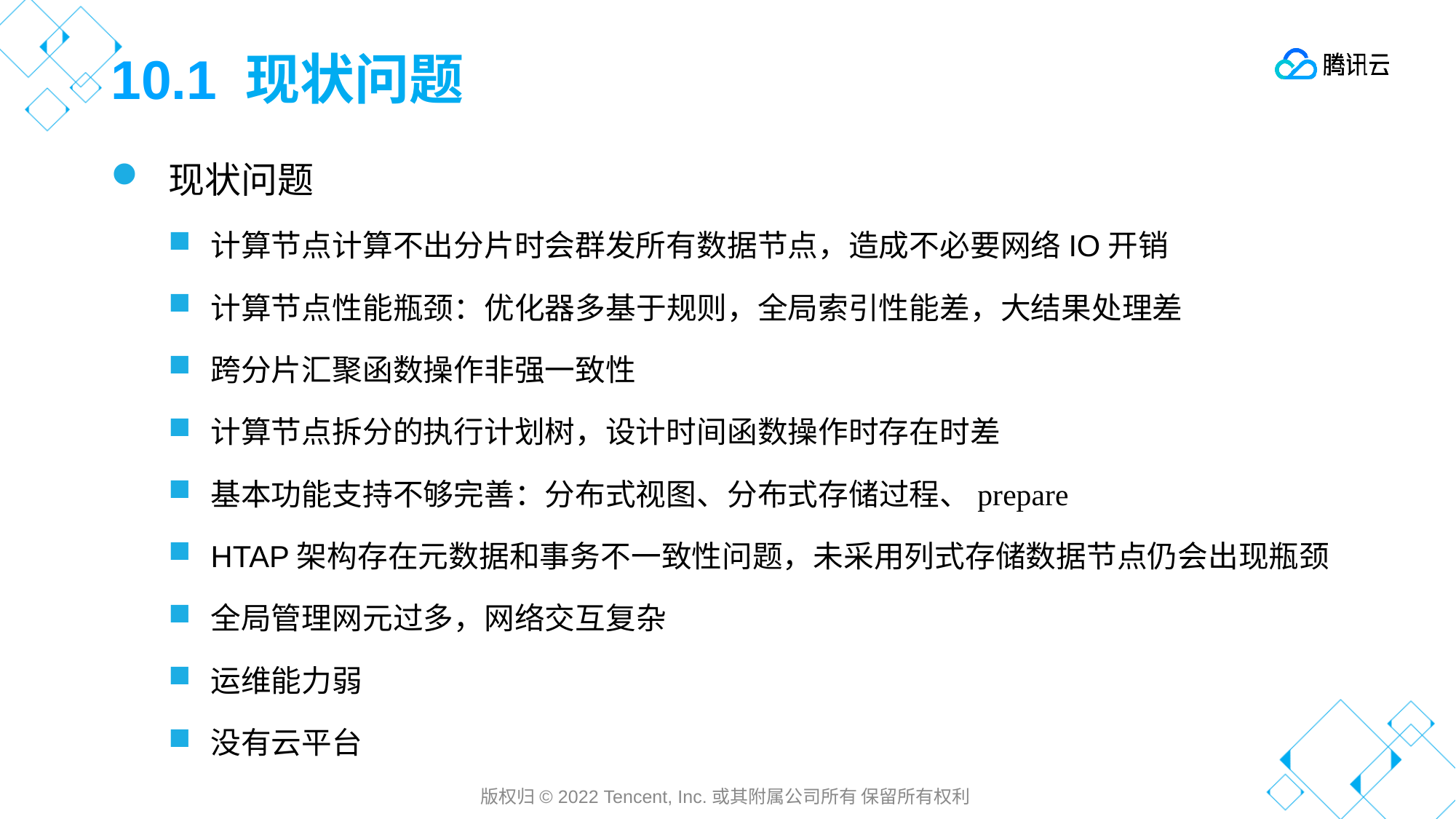

# 10.1 现状问题
现状问题
计算节点计算不出分片时会群发所有数据节点，造成不必要网络IO开销
计算节点性能瓶颈：优化器多基于规则，全局索引性能差，大结果处理差
跨分片汇聚函数操作非强一致性
计算节点拆分的执行计划树，设计时间函数操作时存在时差
基本功能支持不够完善：分布式视图、分布式存储过程、prepare
HTAP架构存在元数据和事务不一致性问题，未采用列式存储数据节点仍会出现瓶颈
全局管理网元过多，网络交互复杂
运维能力弱
没有云平台

版权归© 2022 Tencent, Inc.或其附属公司所有 保留所有权利